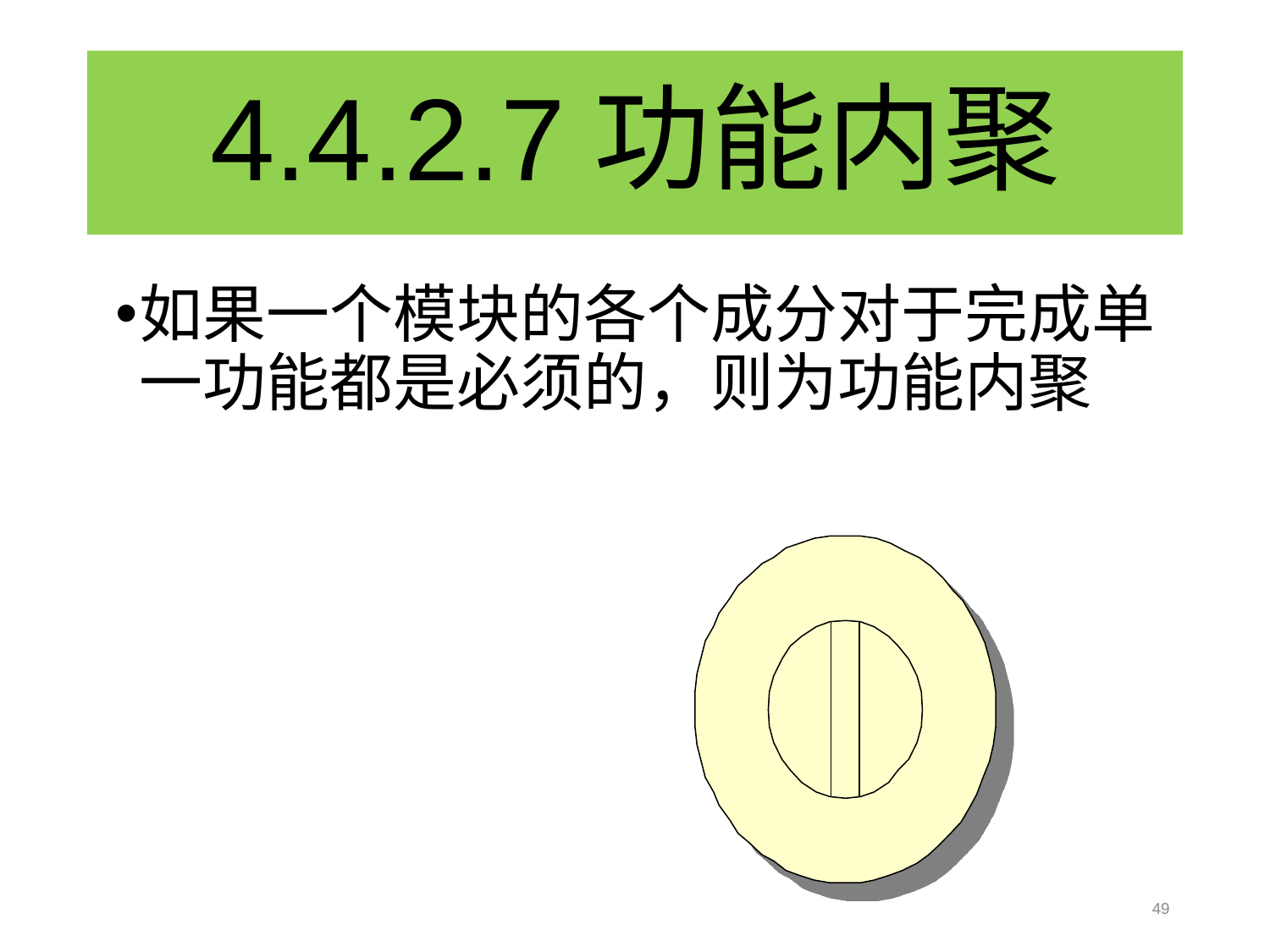

# 4.4.2.7功能内聚
如果一个模块的各个成分对于完成单一功能都是必须的，则为功能内聚

49